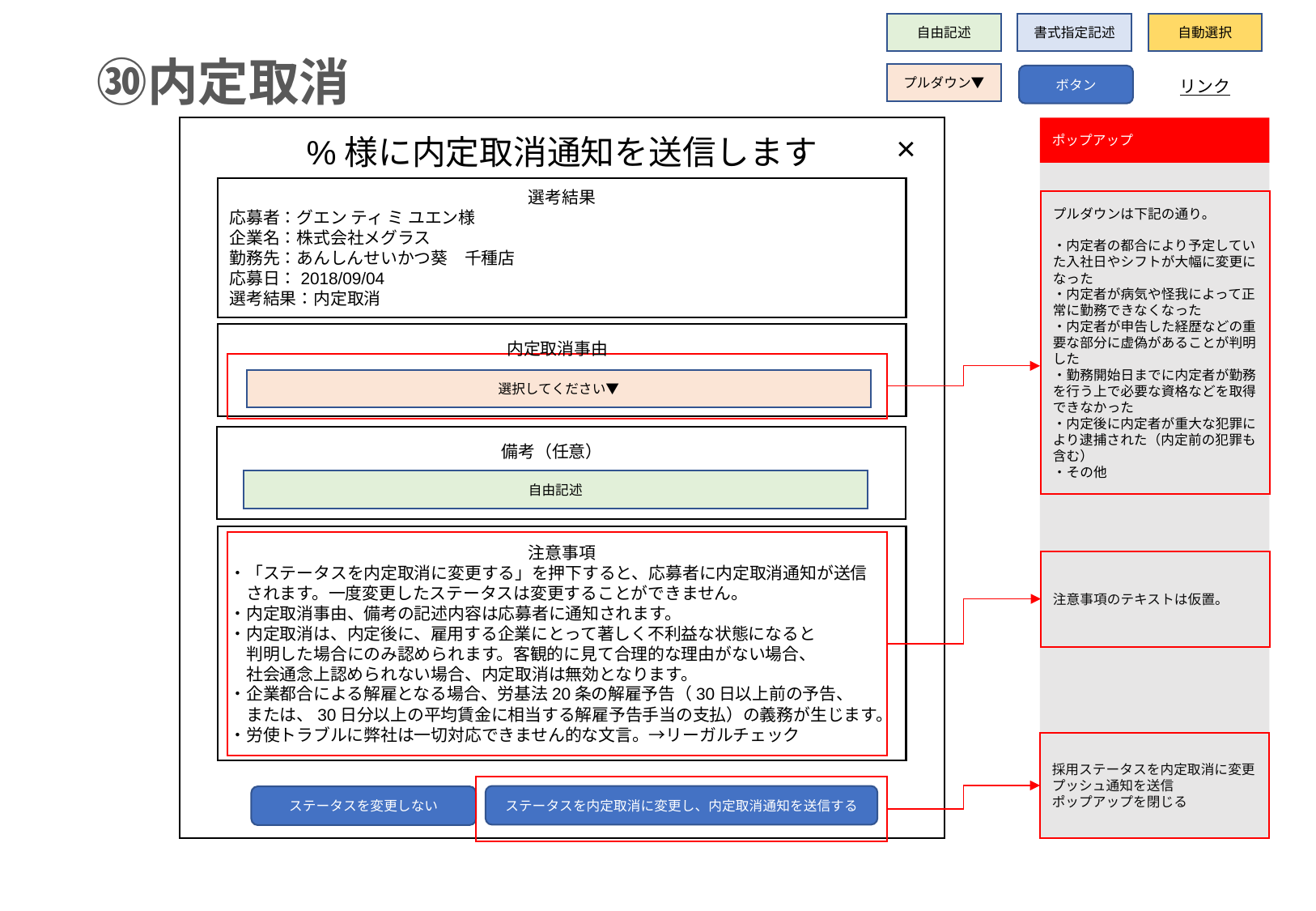

自由記述
書式指定記述
自動選択
㉚内定取消
プルダウン▼
ボタン
リンク

ポップアップ
×
%様に内定取消通知を送信します
選考結果
応募者：グエン ティ ミ ユエン様
企業名：株式会社メグラス
勤務先：あんしんせいかつ葵　千種店
応募日：2018/09/04
選考結果：内定取消
プルダウンは下記の通り。

・内定者の都合により予定していた入社日やシフトが大幅に変更になった
・内定者が病気や怪我によって正常に勤務できなくなった
・内定者が申告した経歴などの重要な部分に虚偽があることが判明した
・勤務開始日までに内定者が勤務を行う上で必要な資格などを取得できなかった
・内定後に内定者が重大な犯罪により逮捕された（内定前の犯罪も含む）
・その他

内定取消事由

選択してください▼

備考（任意）
自由記述
注意事項
・「ステータスを内定取消に変更する」を押下すると、応募者に内定取消通知が送信
　されます。一度変更したステータスは変更することができません。
・内定取消事由、備考の記述内容は応募者に通知されます。
・内定取消は、内定後に、雇用する企業にとって著しく不利益な状態になると
　判明した場合にのみ認められます。客観的に見て合理的な理由がない場合、
　社会通念上認められない場合、内定取消は無効となります。
・企業都合による解雇となる場合、労基法20条の解雇予告（30日以上前の予告、
　または、30日分以上の平均賃金に相当する解雇予告手当の支払）の義務が生じます。
・労使トラブルに弊社は一切対応できません的な文言。→リーガルチェック

注意事項のテキストは仮置。
採用ステータスを内定取消に変更
プッシュ通知を送信
ポップアップを閉じる

ステータスを内定取消に変更し、内定取消通知を送信する
ステータスを変更しない